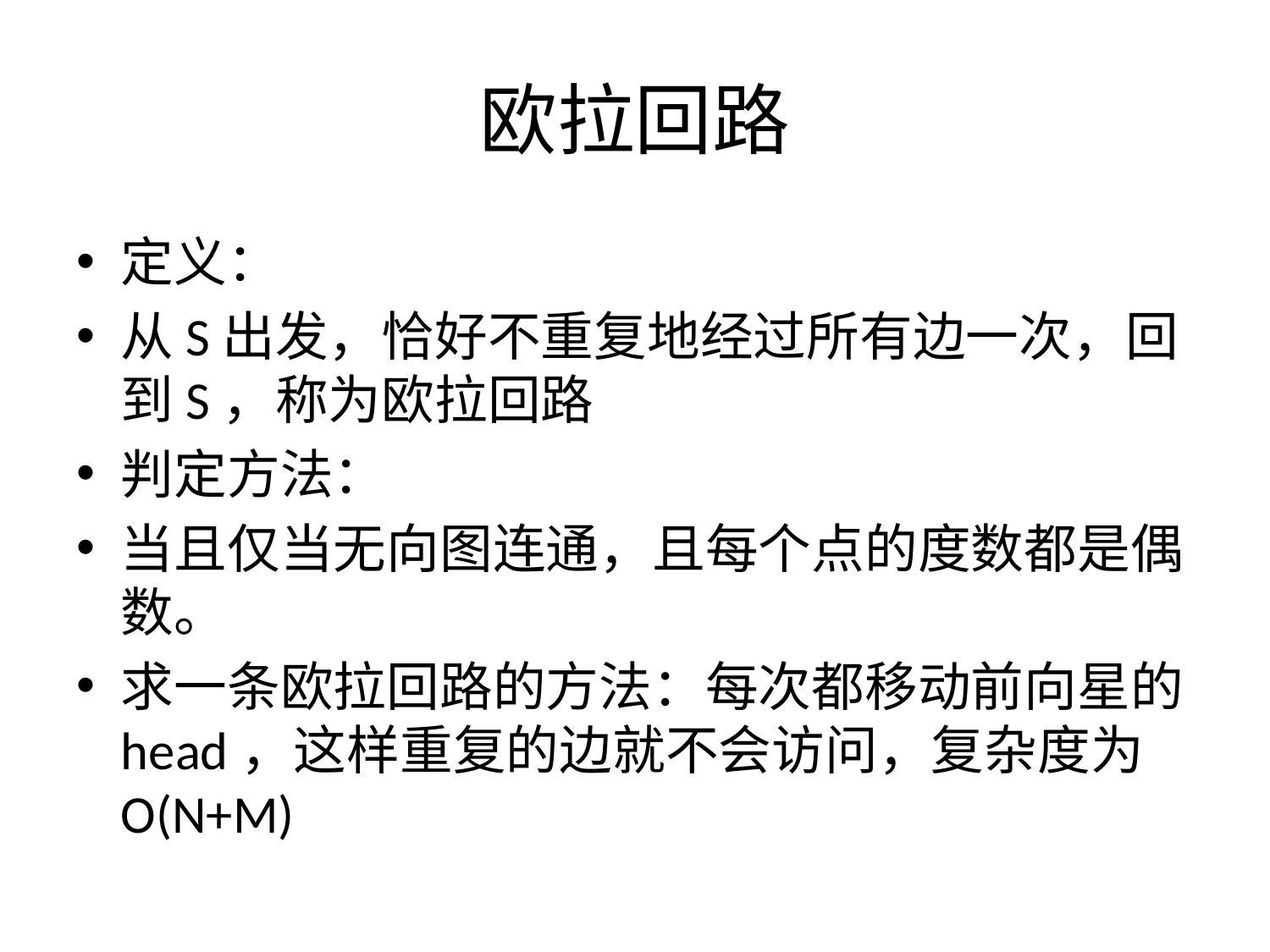

# 欧拉回路
定义：
从S出发，恰好不重复地经过所有边一次，回到S，称为欧拉回路
判定方法：
当且仅当无向图连通，且每个点的度数都是偶数。
求一条欧拉回路的方法：每次都移动前向星的head，这样重复的边就不会访问，复杂度为O(N+M)